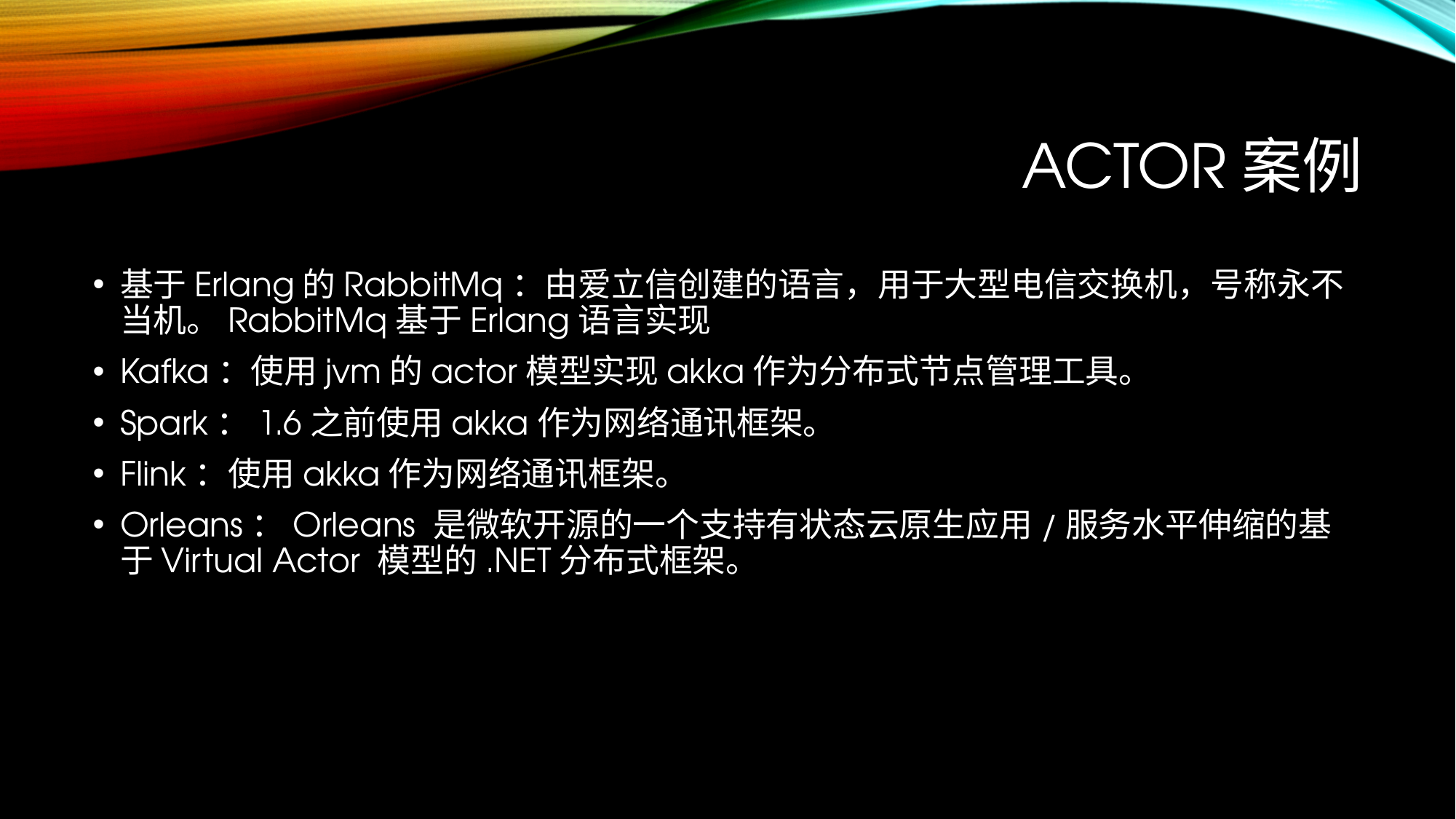

# Actor案例
基于Erlang的RabbitMq：由爱立信创建的语言，用于大型电信交换机，号称永不当机。RabbitMq基于Erlang语言实现
Kafka：使用jvm的actor模型实现akka作为分布式节点管理工具。
Spark：1.6之前使用akka作为网络通讯框架。
Flink：使用akka作为网络通讯框架。
Orleans：Orleans 是微软开源的一个支持有状态云原生应用/服务水平伸缩的基于Virtual Actor 模型的.NET分布式框架。